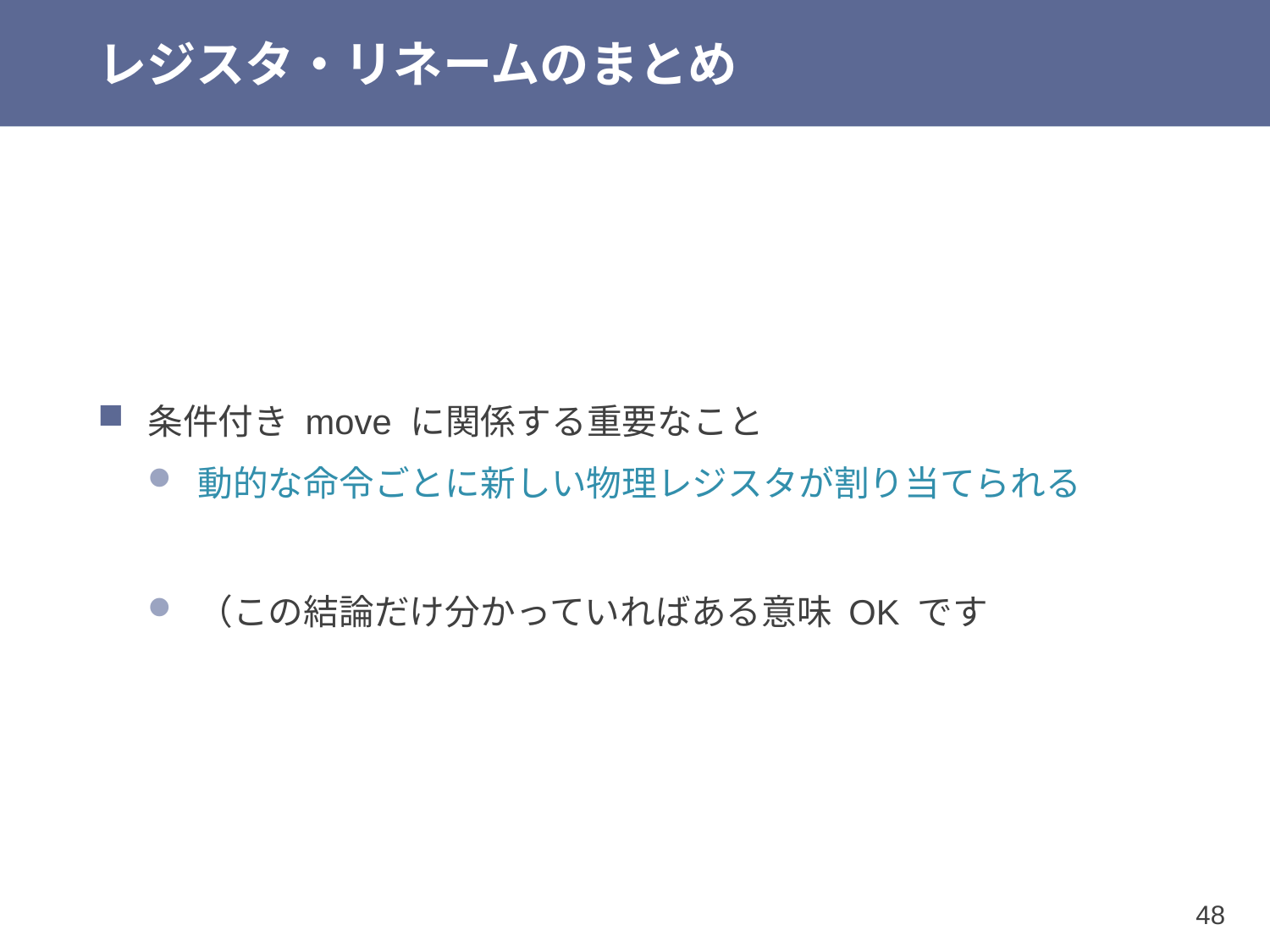

# レジスタ・リネームのまとめ
条件付き move に関係する重要なこと
動的な命令ごとに新しい物理レジスタが割り当てられる

（この結論だけ分かっていればある意味 OK です